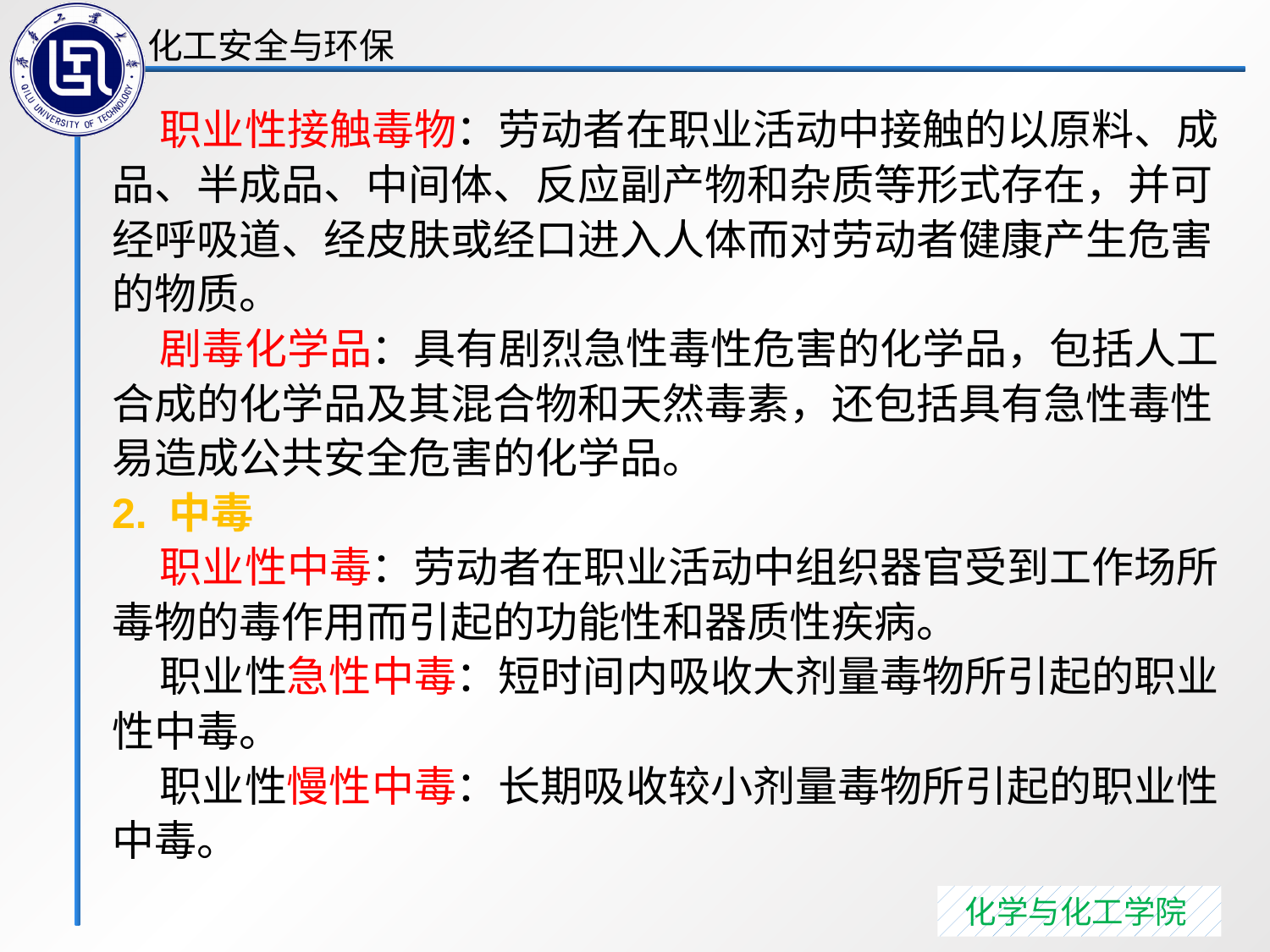

职业性接触毒物：劳动者在职业活动中接触的以原料、成品、半成品、中间体、反应副产物和杂质等形式存在，并可经呼吸道、经皮肤或经口进入人体而对劳动者健康产生危害的物质。
    剧毒化学品：具有剧烈急性毒性危害的化学品，包括人工合成的化学品及其混合物和天然毒素，还包括具有急性毒性易造成公共安全危害的化学品。
2. 中毒
    职业性中毒：劳动者在职业活动中组织器官受到工作场所毒物的毒作用而引起的功能性和器质性疾病。
    职业性急性中毒：短时间内吸收大剂量毒物所引起的职业性中毒。
    职业性慢性中毒：长期吸收较小剂量毒物所引起的职业性中毒。